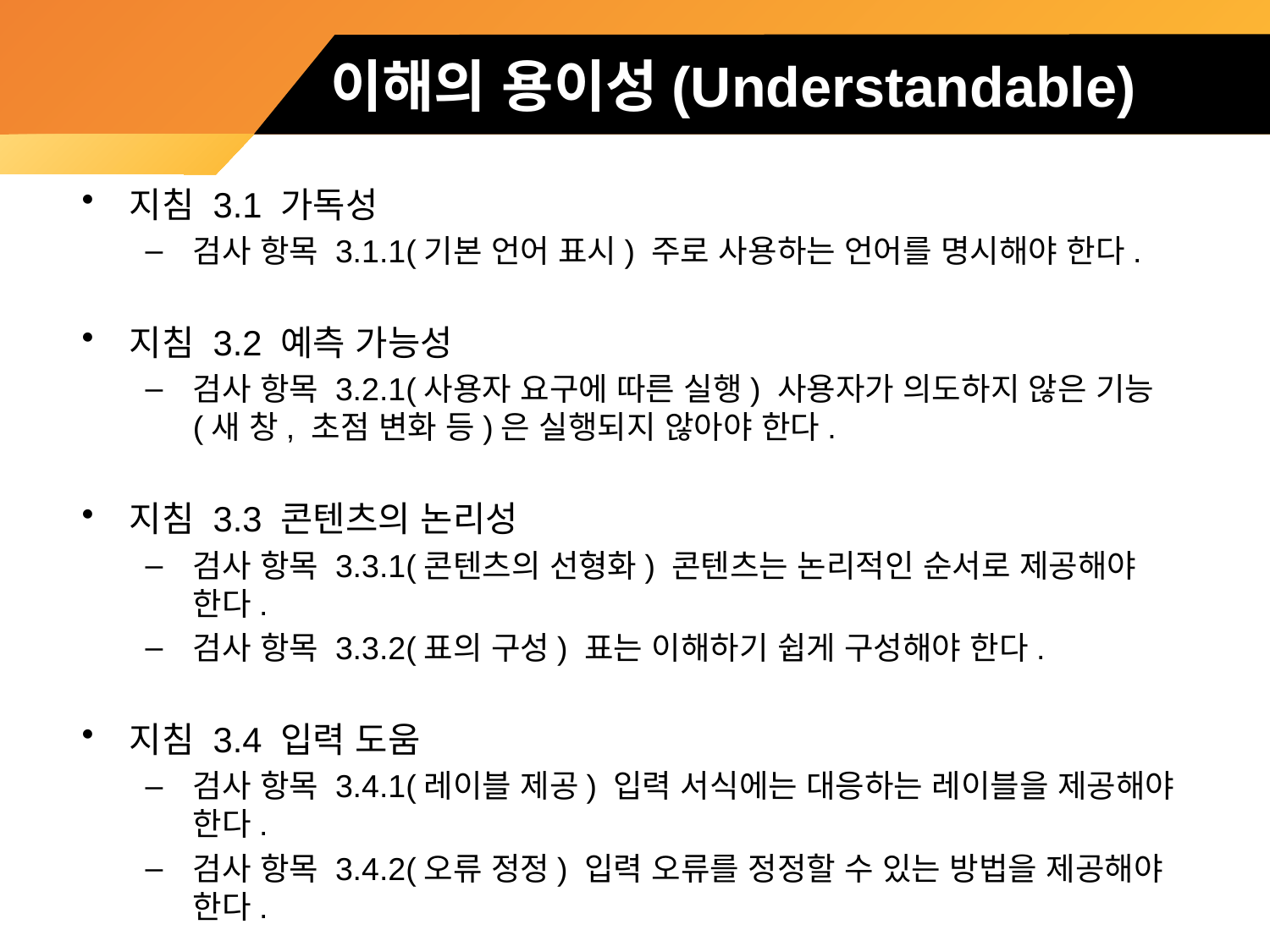

# 이해의 용이성(Understandable)
지침 3.1 가독성
검사 항목 3.1.1(기본 언어 표시) 주로 사용하는 언어를 명시해야 한다.

지침 3.2 예측 가능성
검사 항목 3.2.1(사용자 요구에 따른 실행) 사용자가 의도하지 않은 기능(새 창, 초점 변화 등)은 실행되지 않아야 한다.

지침 3.3 콘텐츠의 논리성
검사 항목 3.3.1(콘텐츠의 선형화) 콘텐츠는 논리적인 순서로 제공해야 한다.
검사 항목 3.3.2(표의 구성) 표는 이해하기 쉽게 구성해야 한다.

지침 3.4 입력 도움
검사 항목 3.4.1(레이블 제공) 입력 서식에는 대응하는 레이블을 제공해야 한다.
검사 항목 3.4.2(오류 정정) 입력 오류를 정정할 수 있는 방법을 제공해야 한다.